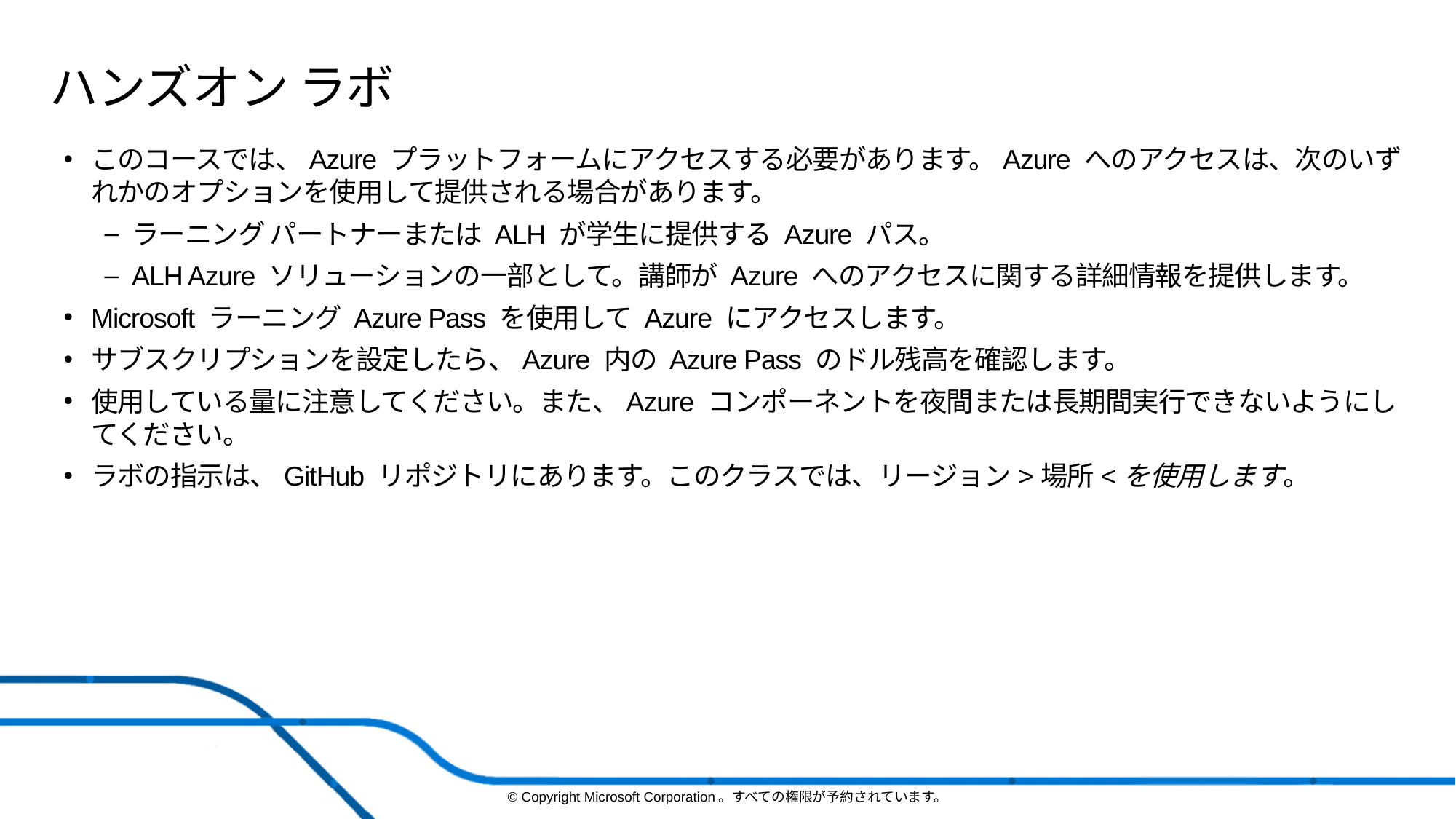

# ハンズオン ラボ
このコースでは、Azure プラットフォームにアクセスする必要があります。Azure へのアクセスは、次のいずれかのオプションを使用して提供される場合があります。
ラーニング パートナーまたは ALH が学生に提供する Azure パス。
ALH Azure ソリューションの一部として。講師が Azure へのアクセスに関する詳細情報を提供します。
Microsoft ラーニング Azure Pass を使用して Azure にアクセスします。
サブスクリプションを設定したら、Azure 内の Azure Pass のドル残高を確認します。
使用している量に注意してください。また、Azure コンポーネントを夜間または長期間実行できないようにしてください。
ラボの指示は、GitHub リポジトリにあります。このクラスでは、リージョン>場所<を使用します。